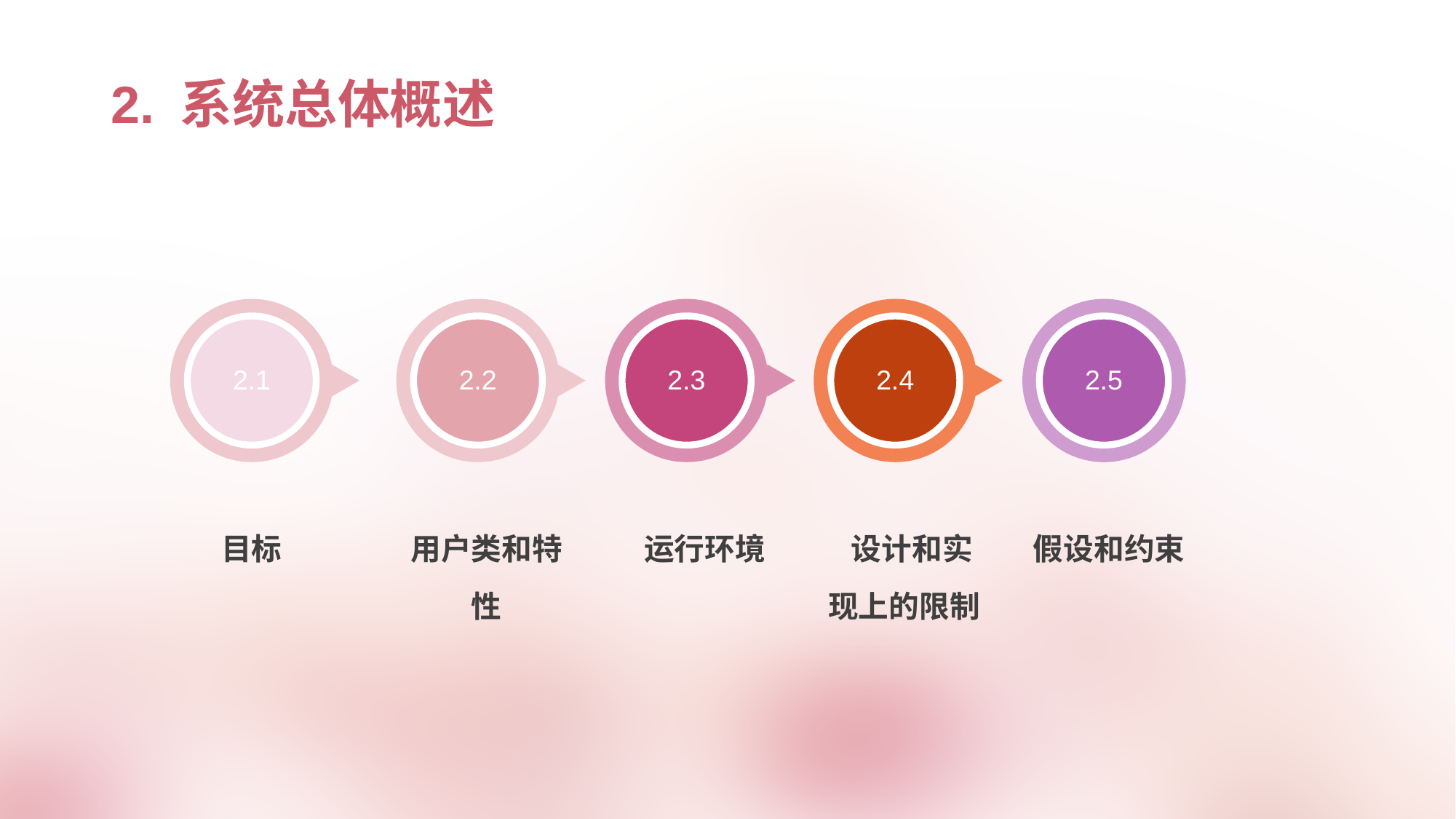

2. 系统总体概述

1.1
2.1
2.2
2.3
2.4
2.5
目标
用户类和特性
运行环境
 设计和实现上的限制
假设和约束